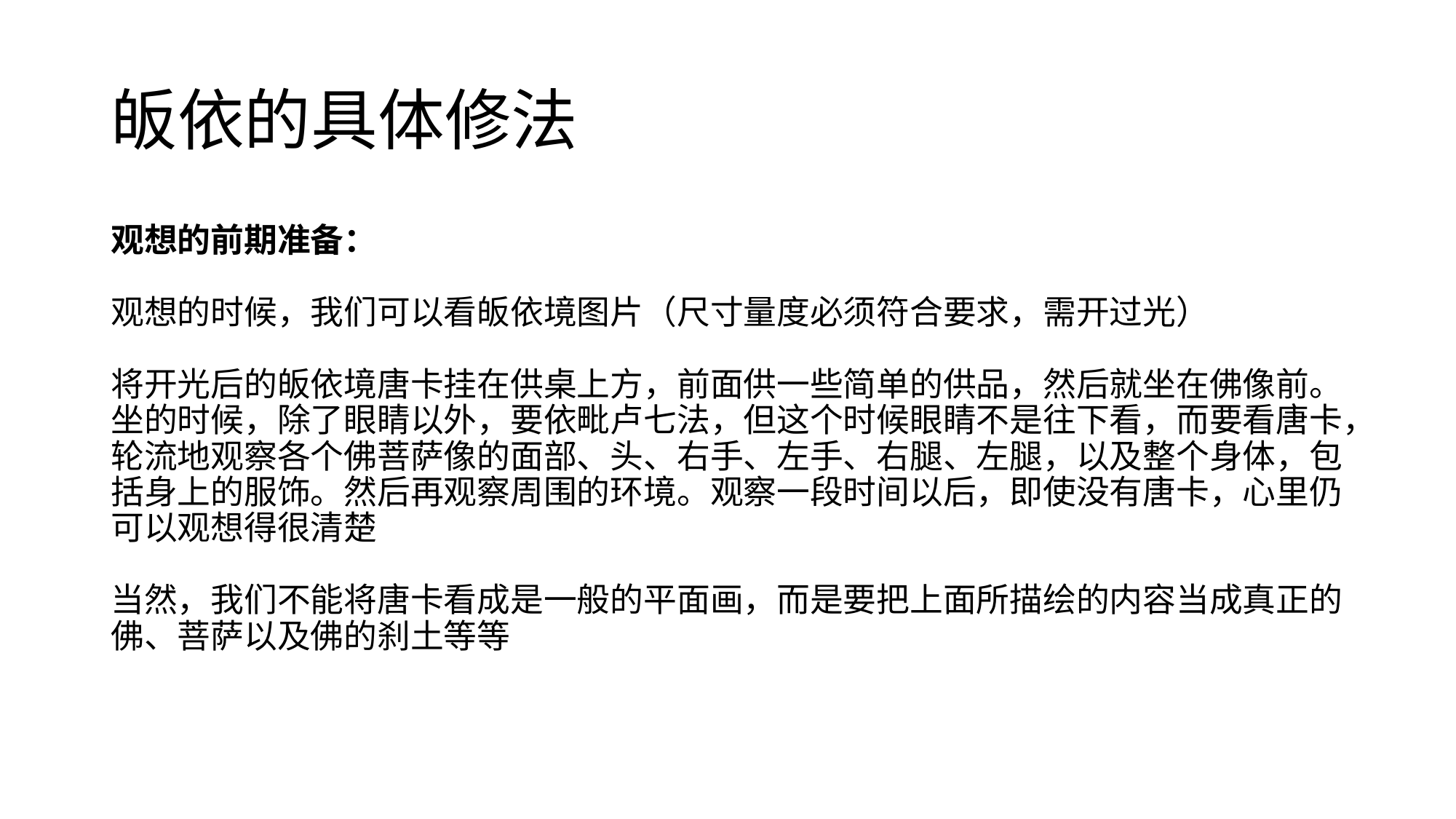

# 皈依的具体修法
观想的前期准备：

观想的时候，我们可以看皈依境图片（尺寸量度必须符合要求，需开过光）

将开光后的皈依境唐卡挂在供桌上方，前面供一些简单的供品，然后就坐在佛像前。坐的时候，除了眼睛以外，要依毗卢七法，但这个时候眼睛不是往下看，而要看唐卡，轮流地观察各个佛菩萨像的面部、头、右手、左手、右腿、左腿，以及整个身体，包括身上的服饰。然后再观察周围的环境。观察一段时间以后，即使没有唐卡，心里仍可以观想得很清楚

当然，我们不能将唐卡看成是一般的平面画，而是要把上面所描绘的内容当成真正的佛、菩萨以及佛的刹土等等